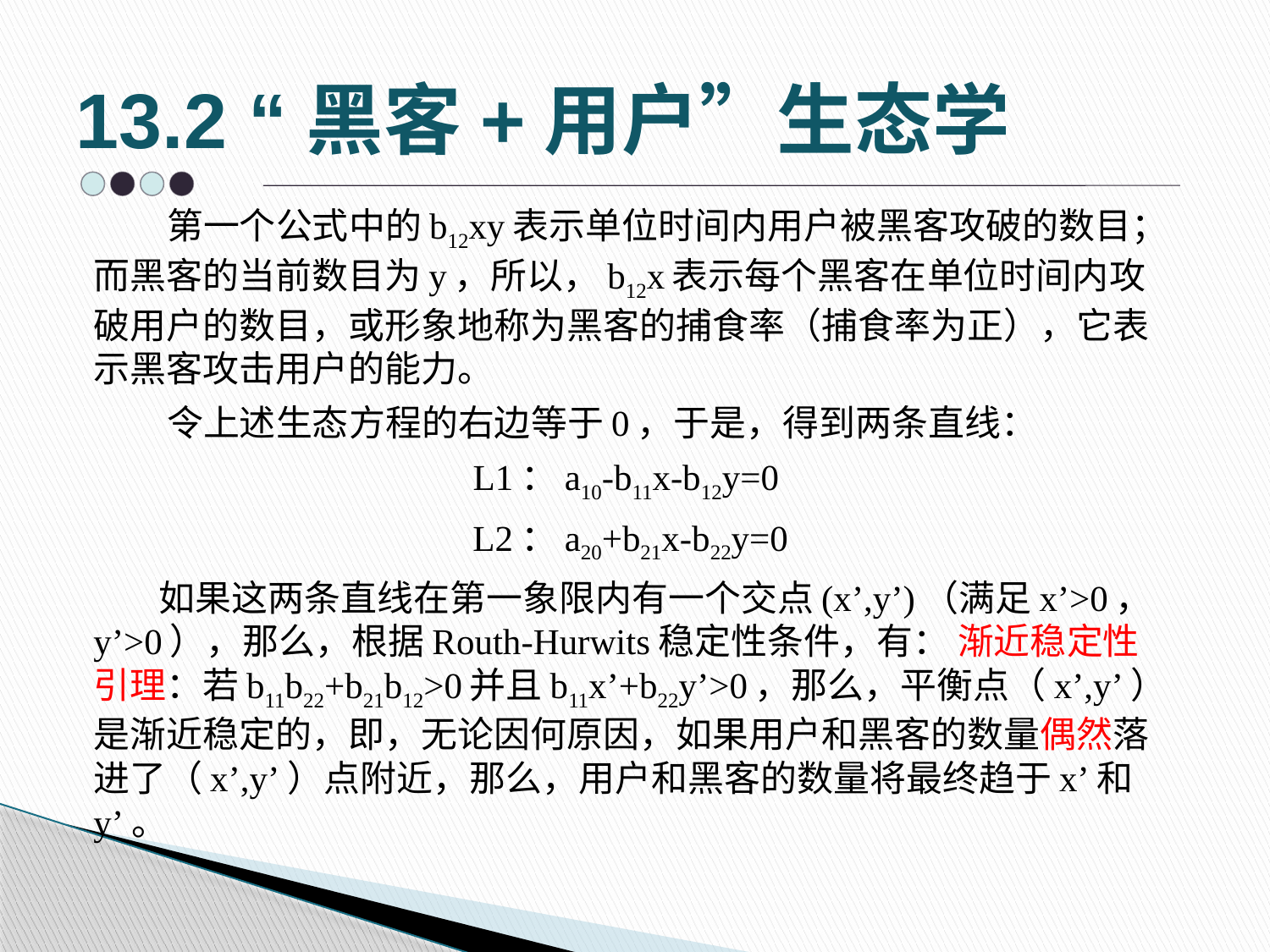

# 13.2 “黑客+用户”生态学

        第一个公式中的b12xy表示单位时间内用户被黑客攻破的数目；而黑客的当前数目为y，所以，b12x表示每个黑客在单位时间内攻破用户的数目，或形象地称为黑客的捕食率（捕食率为正），它表示黑客攻击用户的能力。
        令上述生态方程的右边等于0，于是，得到两条直线：
L1：a10-b11x-b12y=0
L2：a20+b21x-b22y=0
       如果这两条直线在第一象限内有一个交点(x’,y’)（满足x’>0，y’>0），那么，根据Routh-Hurwits稳定性条件，有： 渐近稳定性引理：若b11b22+b21b12>0并且b11x’+b22y’>0，那么，平衡点（x’,y’）是渐近稳定的，即，无论因何原因，如果用户和黑客的数量偶然落进了（x’,y’）点附近，那么，用户和黑客的数量将最终趋于x’和y’。